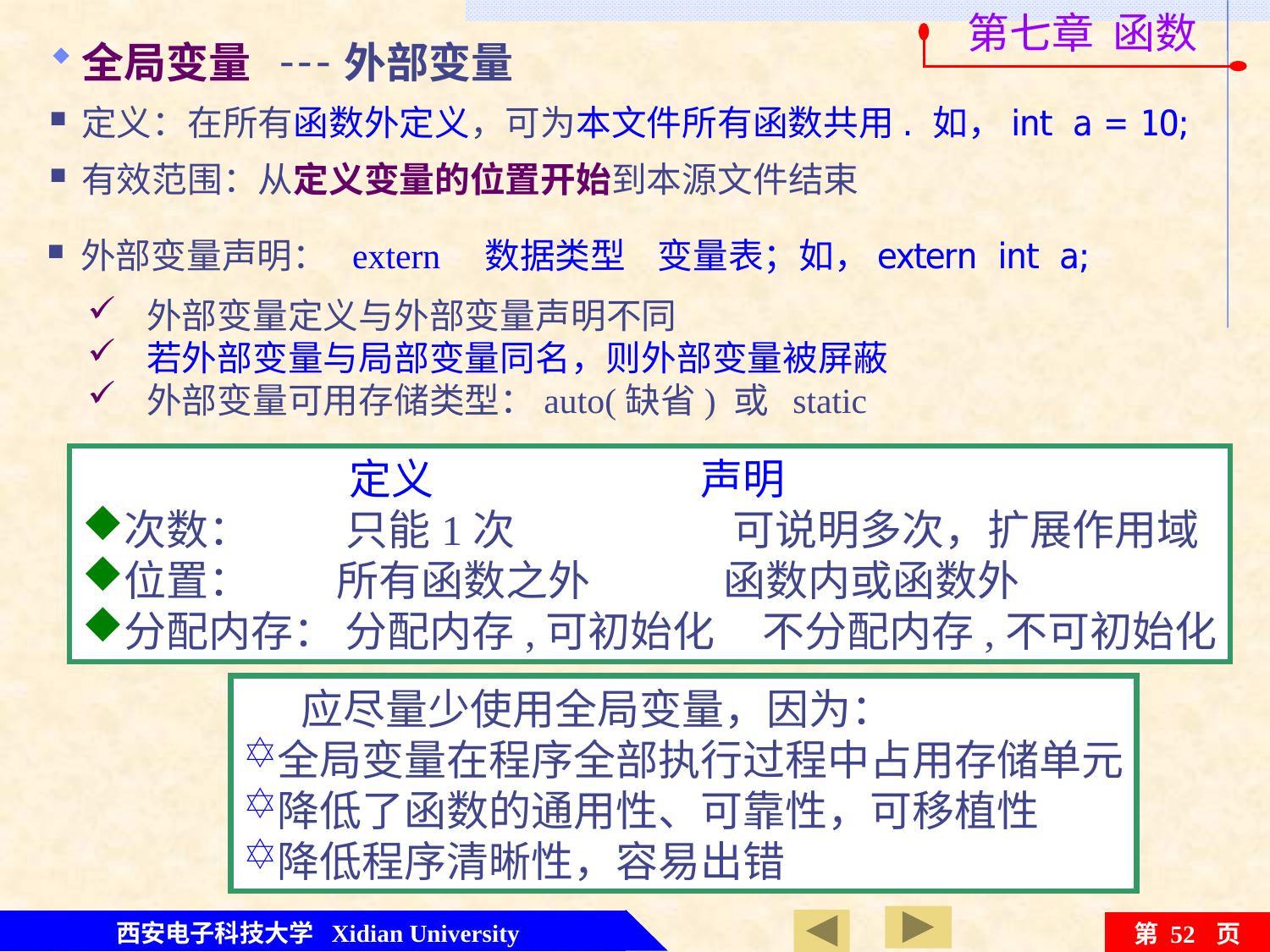

第七章  函数

全局变量  ---外部变量
定义：在所有函数外定义，可为本文件所有函数共用. 如，int  a = 10;
有效范围：从定义变量的位置开始到本源文件结束
外部变量声明：  extern    数据类型    变量表；如，extern  int  a;
外部变量定义与外部变量声明不同
若外部变量与局部变量同名，则外部变量被屏蔽
外部变量可用存储类型：auto(缺省) 或  static

                           定义                            声明
次数：          只能1次                       可说明多次，扩展作用域
位置：         所有函数之外              函数内或函数外
分配内存： 分配内存,可初始化     不分配内存,不可初始化
     应尽量少使用全局变量，因为：
全局变量在程序全部执行过程中占用存储单元
降低了函数的通用性、可靠性，可移植性
降低程序清晰性，容易出错